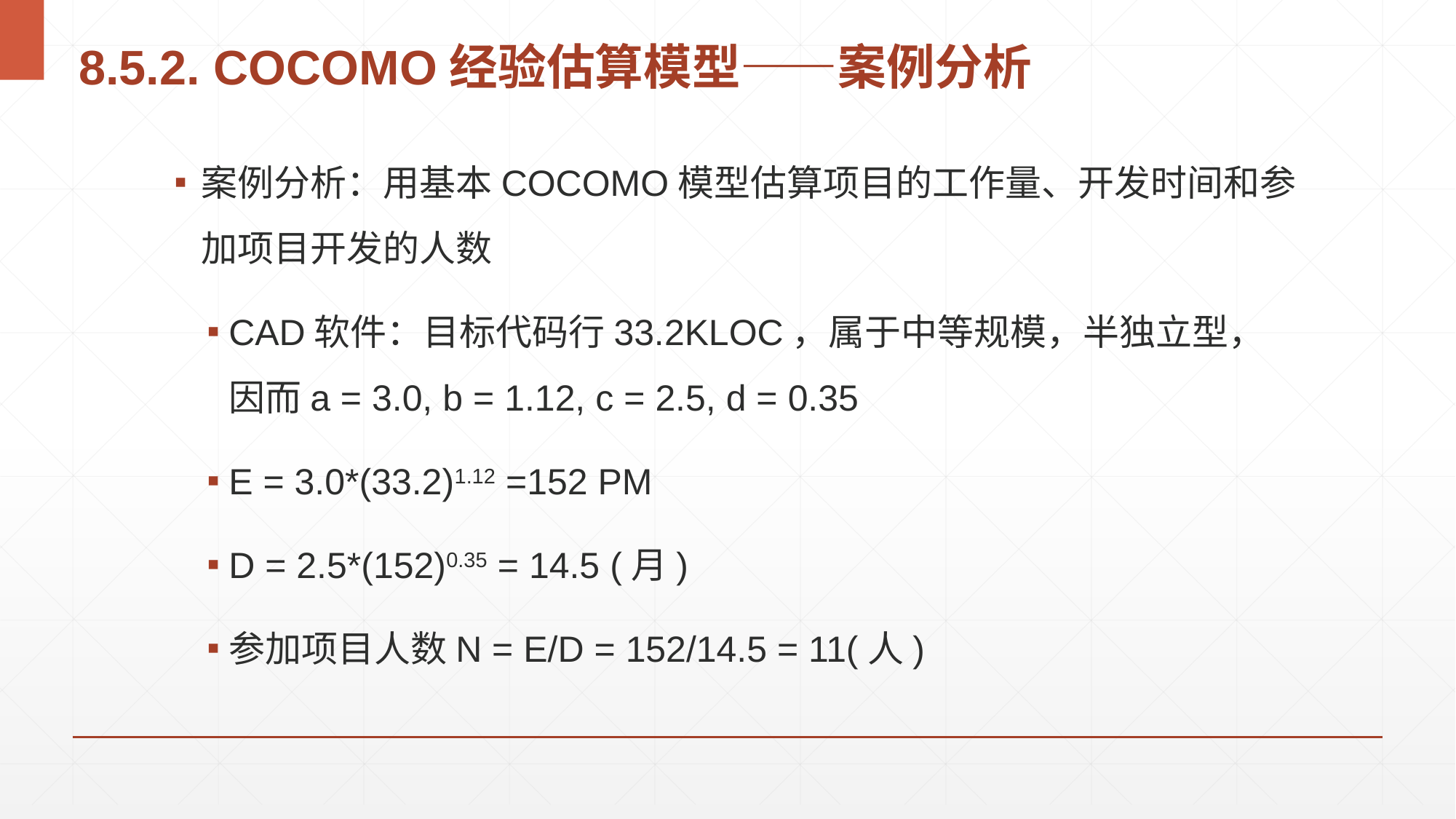

# 8.5.2. COCOMO经验估算模型——案例分析
案例分析：用基本COCOMO模型估算项目的工作量、开发时间和参加项目开发的人数
CAD软件：目标代码行33.2KLOC，属于中等规模，半独立型，因而a = 3.0, b = 1.12, c = 2.5, d = 0.35
E = 3.0*(33.2)1.12 =152 PM
D = 2.5*(152)0.35 = 14.5 (月)
参加项目人数N = E/D = 152/14.5 = 11(人)